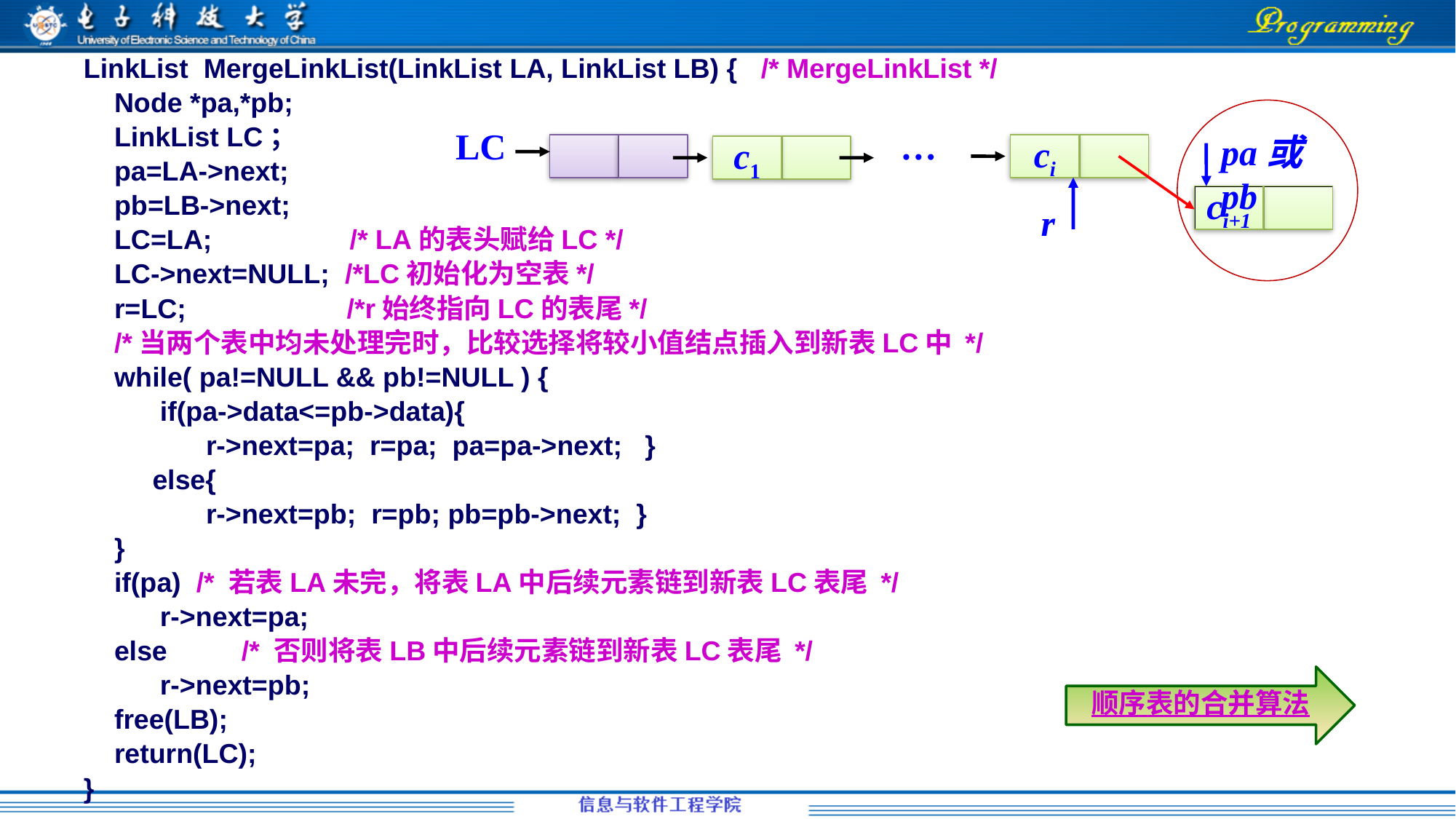

LinkList  MergeLinkList(LinkList LA, LinkList LB) {   /* MergeLinkList */
    Node *pa,*pb;
    LinkList LC；
    pa=LA->next;
    pb=LB->next;
    LC=LA;                  /* LA的表头赋给LC */
    LC->next=NULL;  /*LC初始化为空表*/
    r=LC;                     /*r始终指向LC的表尾*/
    /*当两个表中均未处理完时，比较选择将较小值结点插入到新表LC中 */
    while( pa!=NULL && pb!=NULL ) {
          if(pa->data<=pb->data){
                r->next=pa;  r=pa;  pa=pa->next;   }
         else{
                r->next=pb;  r=pb; pb=pb->next;  }
    }
    if(pa)  /* 若表LA未完，将表LA中后续元素链到新表LC表尾 */
          r->next=pa;
    else	 /* 否则将表LB中后续元素链到新表LC表尾 */
          r->next=pb;
    free(LB);
    return(LC);
}

LC
…
pa或pb

ci

c1

ci+1

r
顺序表的合并算法